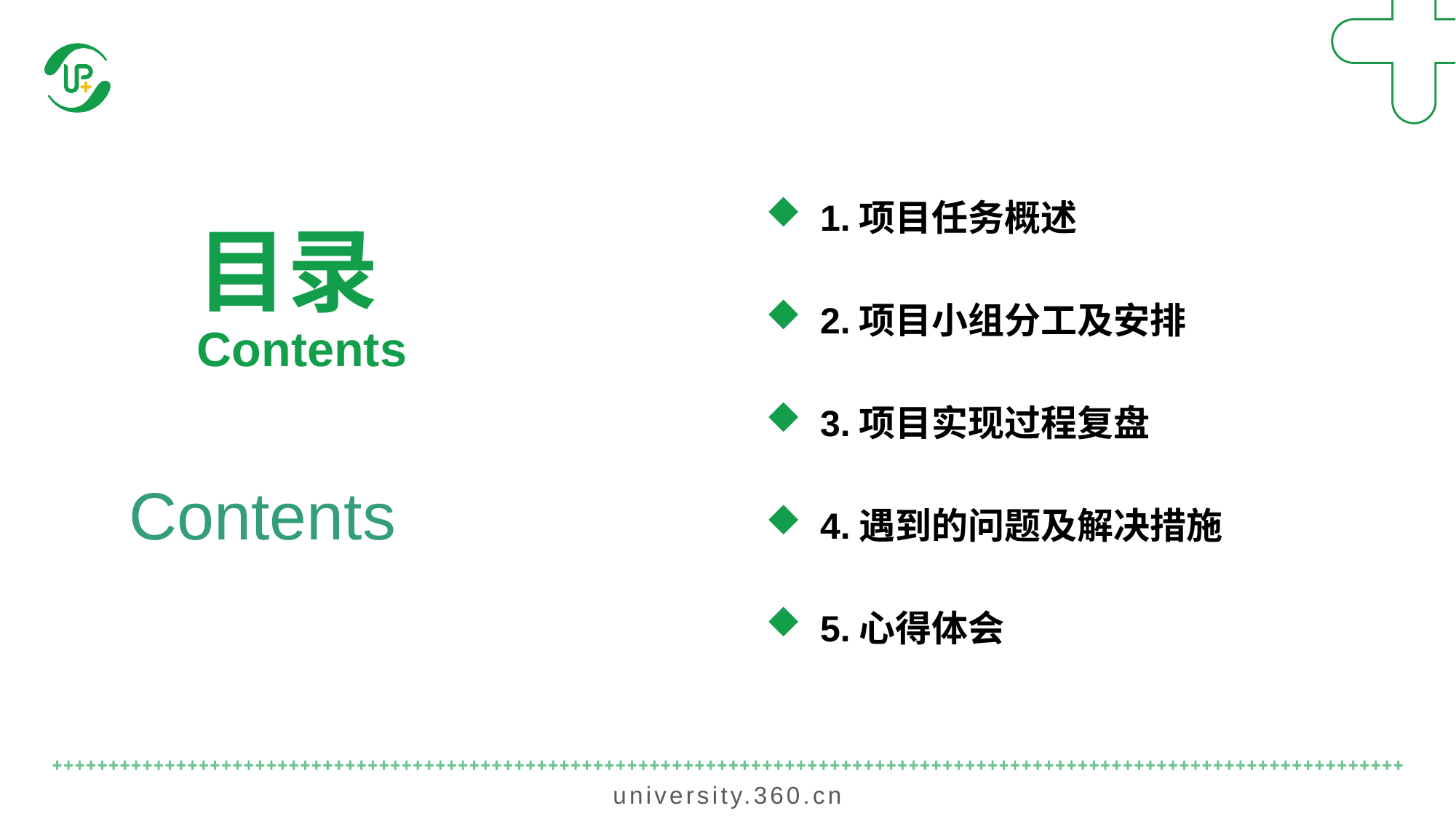

1.项目任务概述
2.项目小组分工及安排
3.项目实现过程复盘
4.遇到的问题及解决措施
5.心得体会

目录
Contents
Contents